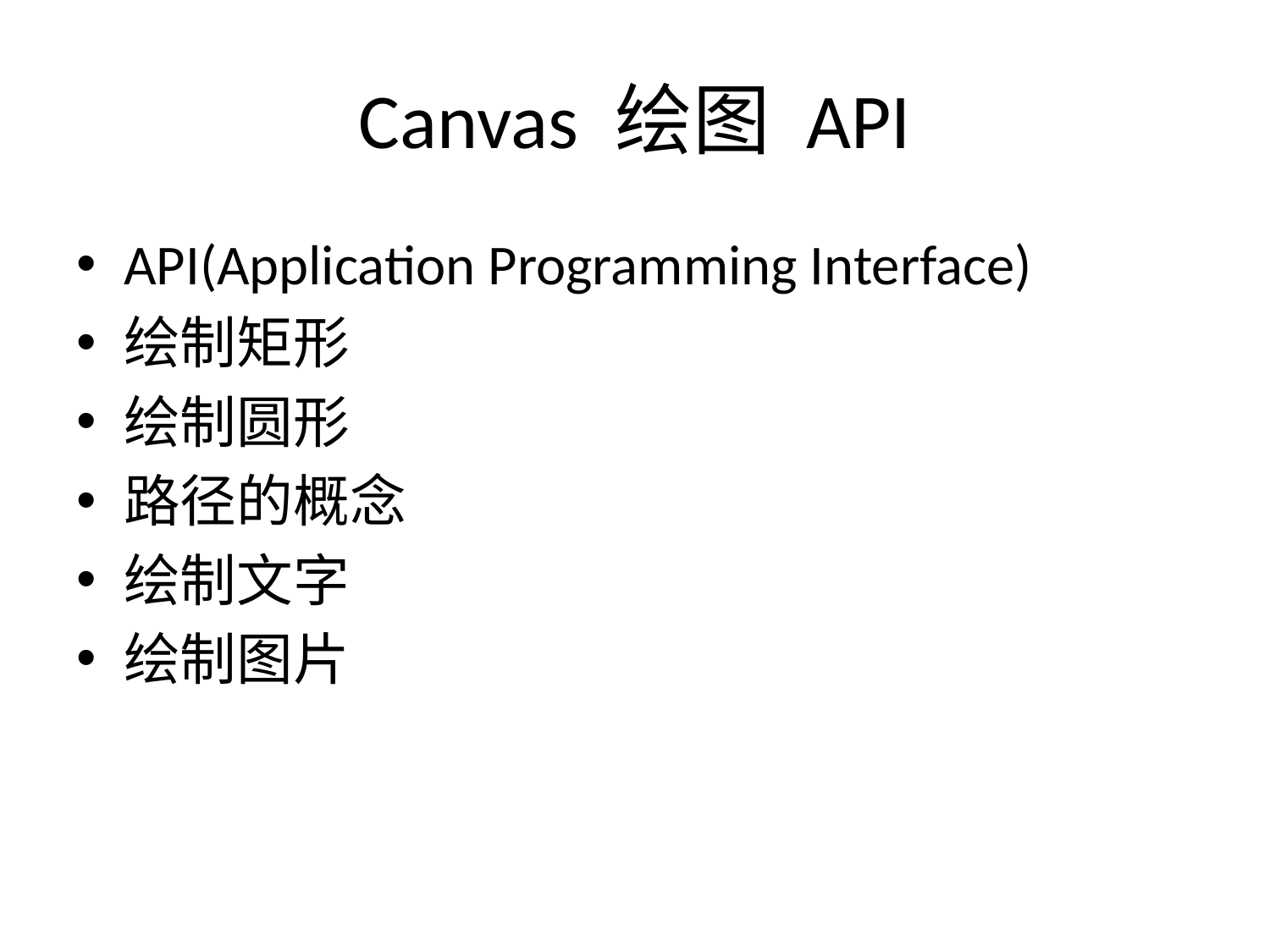

# Canvas 绘图 API
API(Application Programming Interface)
绘制矩形
绘制圆形
路径的概念
绘制文字
绘制图片